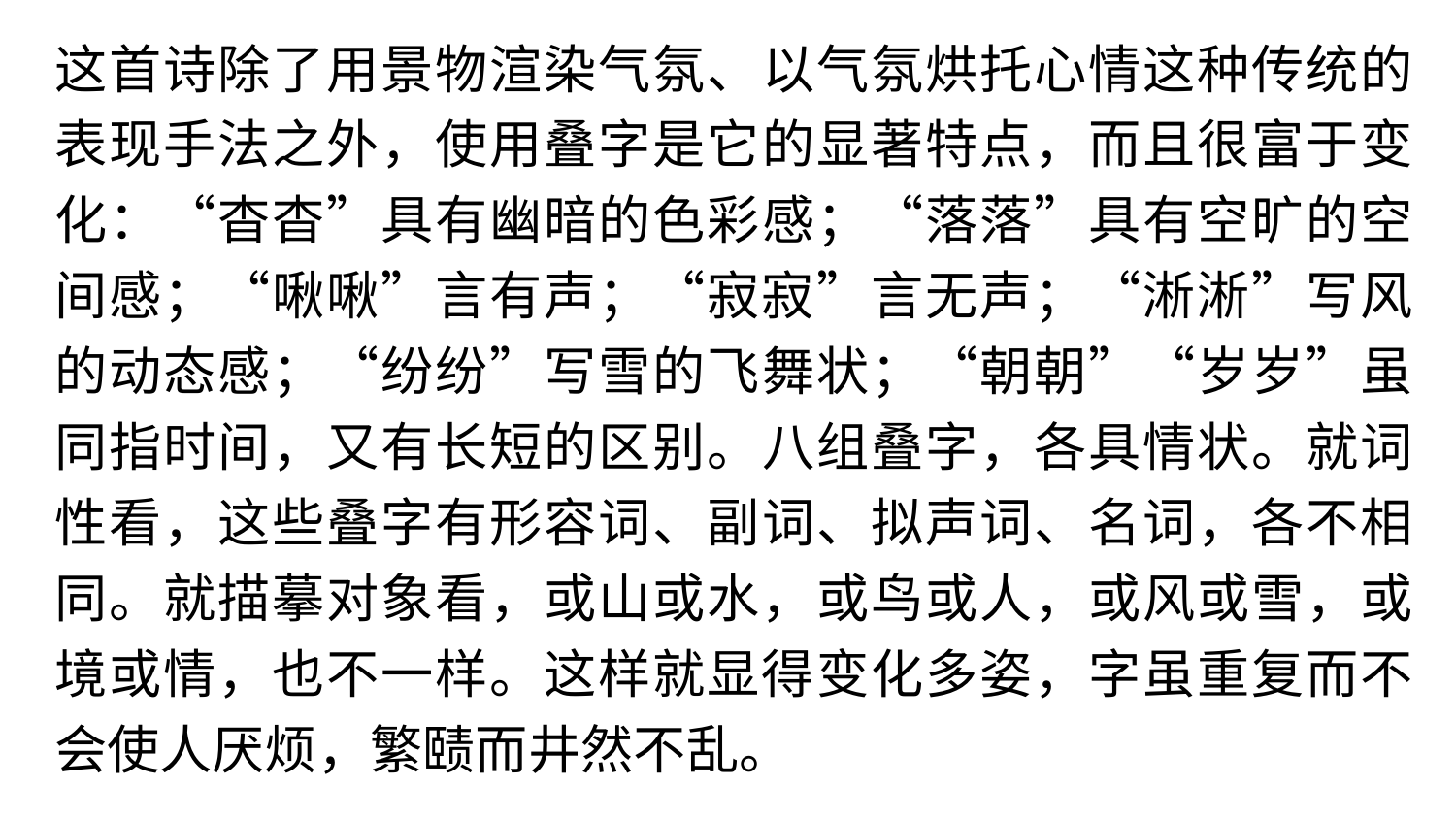

这首诗除了用景物渲染气氛、以气氛烘托心情这种传统的表现手法之外，使用叠字是它的显著特点，而且很富于变化：“杳杳”具有幽暗的色彩感；“落落”具有空旷的空间感；“啾啾”言有声；“寂寂”言无声；“淅淅”写风的动态感；“纷纷”写雪的飞舞状；“朝朝”“岁岁”虽同指时间，又有长短的区别。八组叠字，各具情状。就词性看，这些叠字有形容词、副词、拟声词、名词，各不相同。就描摹对象看，或山或水，或鸟或人，或风或雪，或境或情，也不一样。这样就显得变化多姿，字虽重复而不会使人厌烦，繁赜而井然不乱。